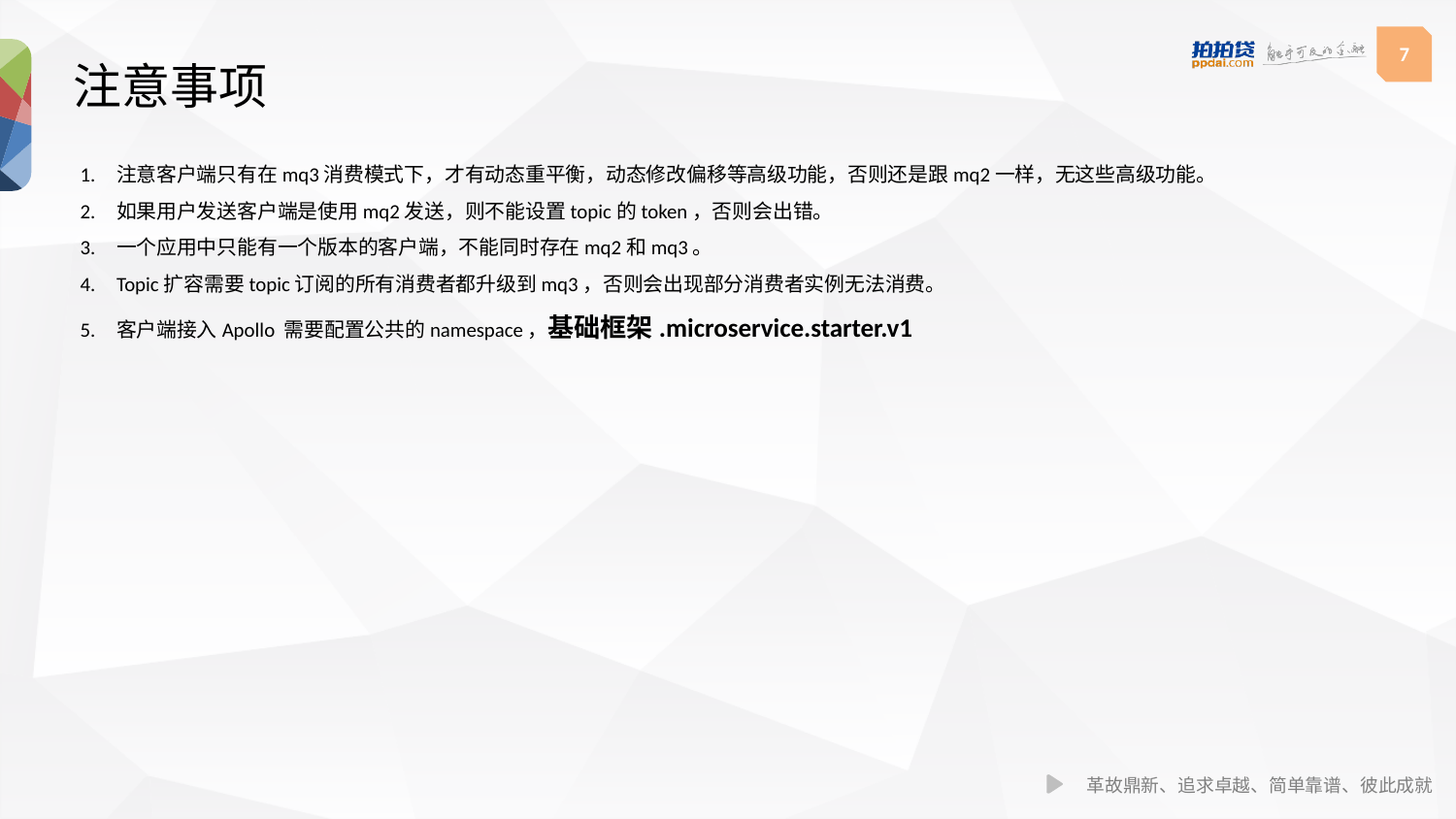

7

注意事项
注意客户端只有在mq3消费模式下，才有动态重平衡，动态修改偏移等高级功能，否则还是跟mq2一样，无这些高级功能。
如果用户发送客户端是使用mq2发送，则不能设置topic的token，否则会出错。
一个应用中只能有一个版本的客户端，不能同时存在mq2和mq3。
Topic扩容需要topic订阅的所有消费者都升级到mq3，否则会出现部分消费者实例无法消费。
客户端接入Apollo 需要配置公共的namespace，基础框架.microservice.starter.v1